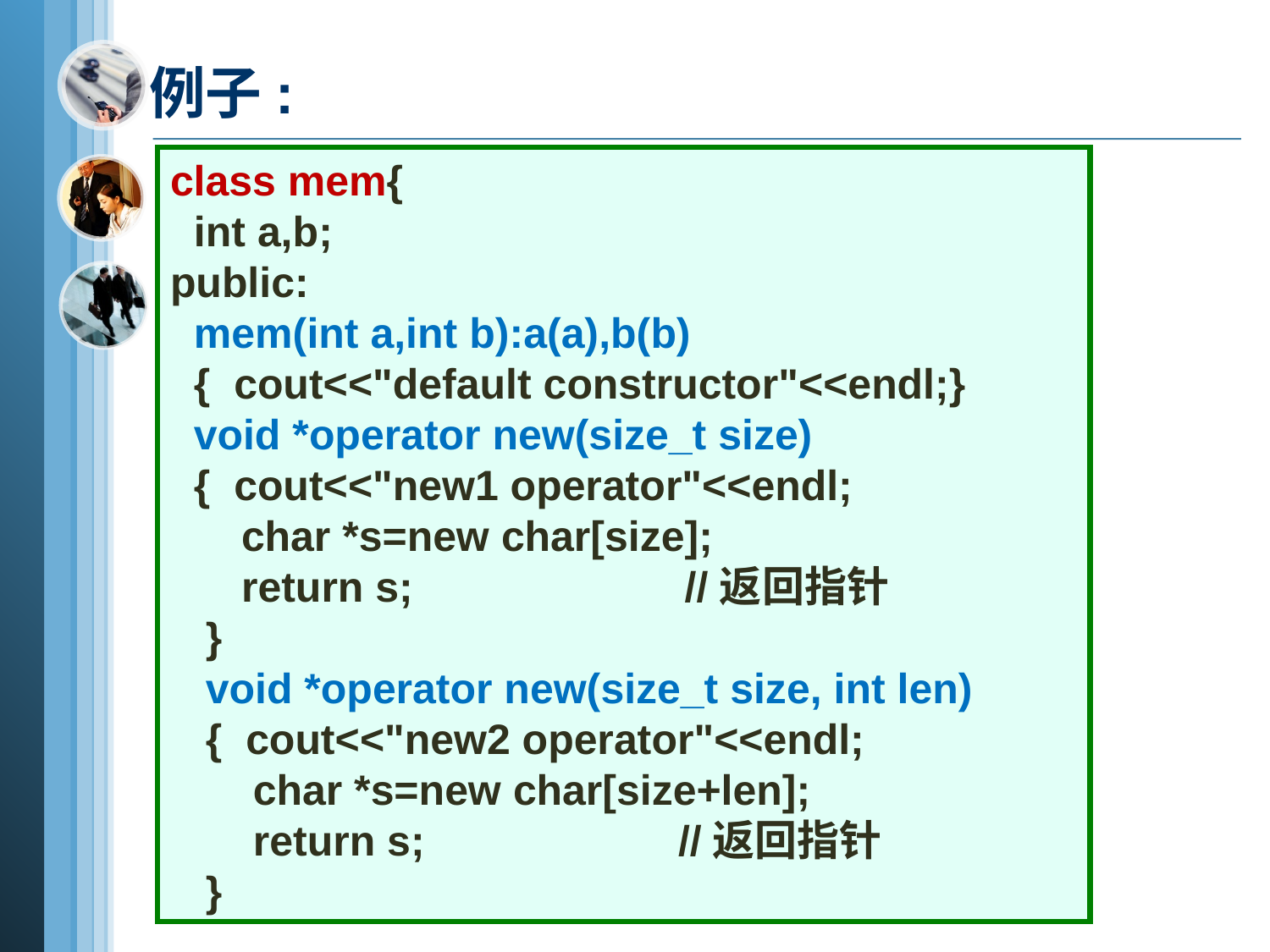

# 例子:
class mem{
  int a,b;
public:
  mem(int a,int b):a(a),b(b)
  {  cout<<"default constructor"<<endl;}
  void *operator new(size_t size)
  {  cout<<"new1 operator"<<endl;
      char *s=new char[size];
      return s;                       //返回指针
   }
   void *operator new(size_t size, int len)
   {  cout<<"new2 operator"<<endl;
       char *s=new char[size+len];
       return s;                   	//返回指针
   }